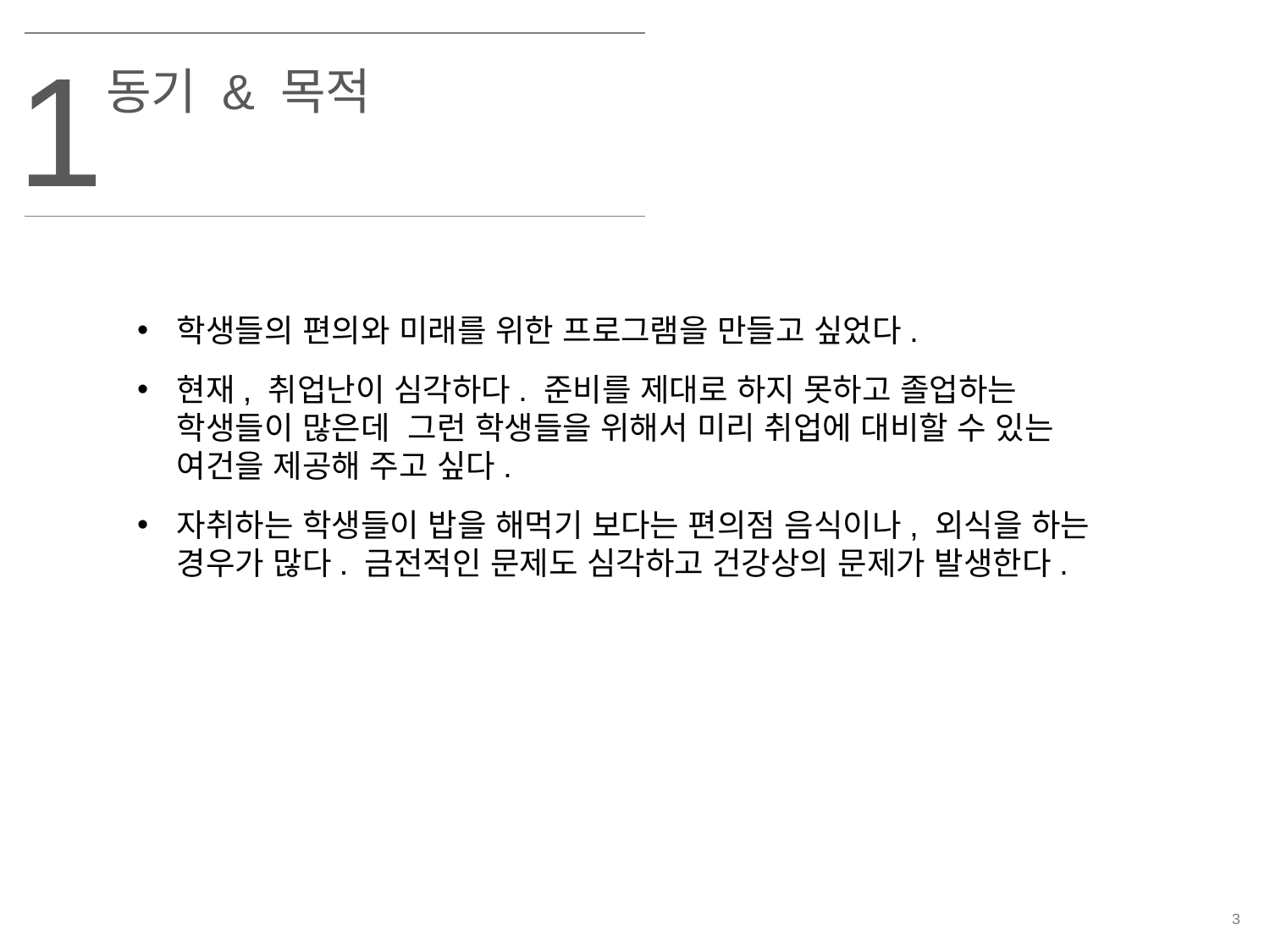

1
동기 & 목적

학생들의 편의와 미래를 위한 프로그램을 만들고 싶었다.

현재, 취업난이 심각하다. 준비를 제대로 하지 못하고 졸업하는 학생들이 많은데  그런 학생들을 위해서 미리 취업에 대비할 수 있는 여건을 제공해 주고 싶다.

자취하는 학생들이 밥을 해먹기 보다는 편의점 음식이나, 외식을 하는 경우가 많다. 금전적인 문제도 심각하고 건강상의 문제가 발생한다.